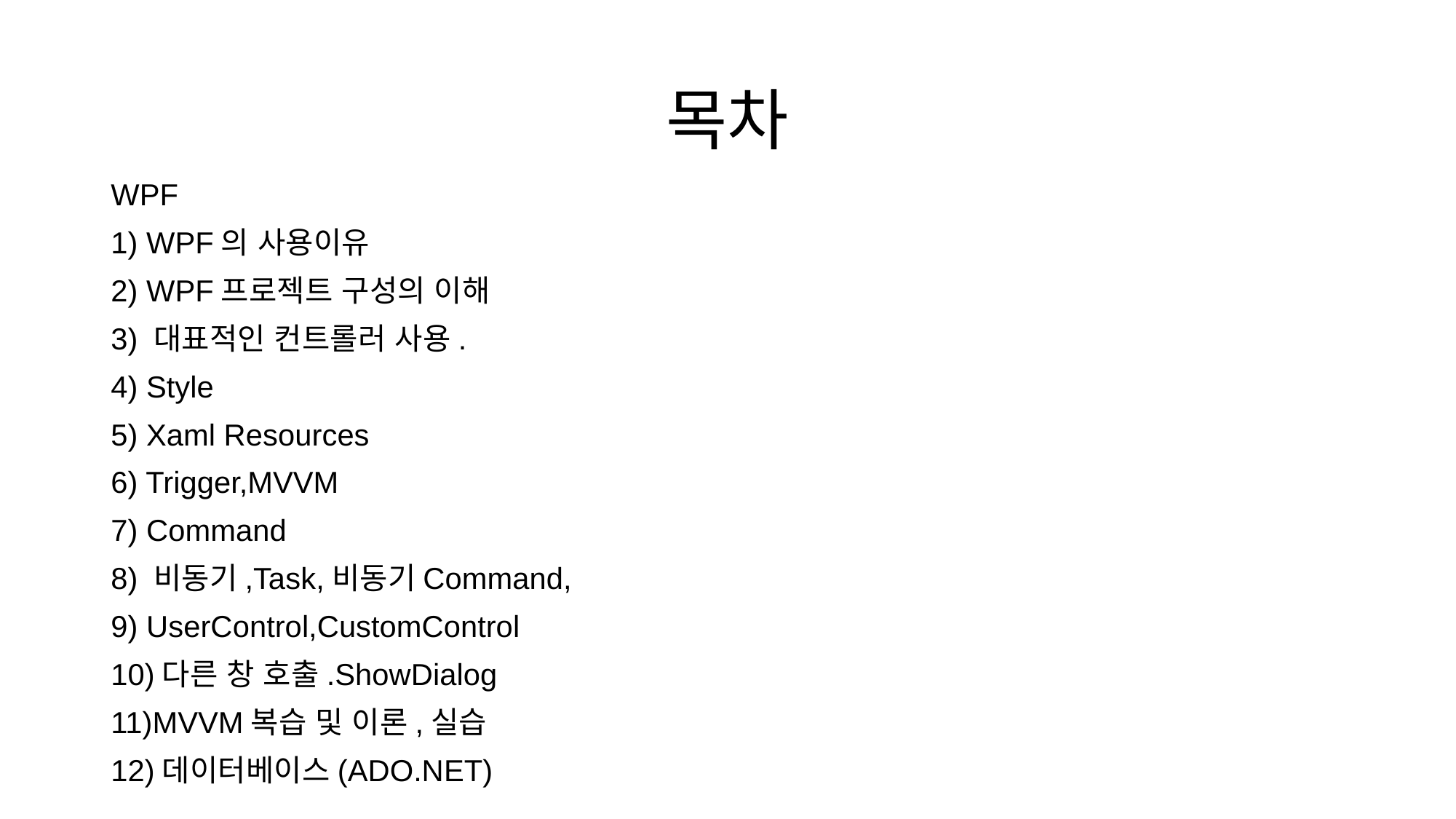

# 목차
WPF
1) WPF의 사용이유
2) WPF프로젝트 구성의 이해
3) 대표적인 컨트롤러 사용.
4) Style
5) Xaml Resources
6) Trigger,MVVM
7) Command
8) 비동기,Task,비동기Command,
9) UserControl,CustomControl
10)다른 창 호출.ShowDialog
11)MVVM복습 및 이론,실습
12)데이터베이스(ADO.NET)